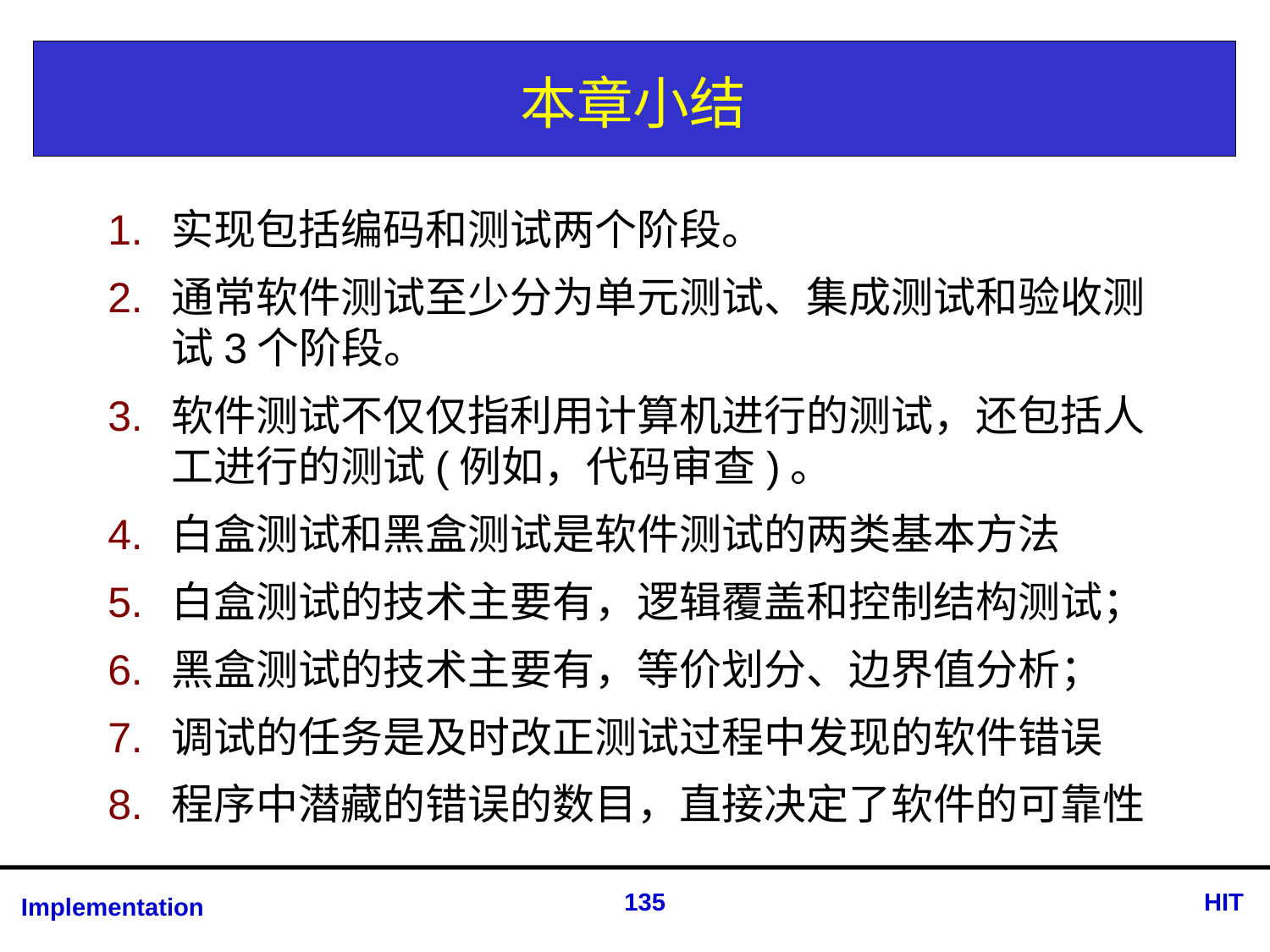

# 本章小结
实现包括编码和测试两个阶段。
通常软件测试至少分为单元测试、集成测试和验收测试3个阶段。
软件测试不仅仅指利用计算机进行的测试，还包括人工进行的测试(例如，代码审查)。
白盒测试和黑盒测试是软件测试的两类基本方法
白盒测试的技术主要有，逻辑覆盖和控制结构测试；
黑盒测试的技术主要有，等价划分、边界值分析；
调试的任务是及时改正测试过程中发现的软件错误
程序中潜藏的错误的数目，直接决定了软件的可靠性